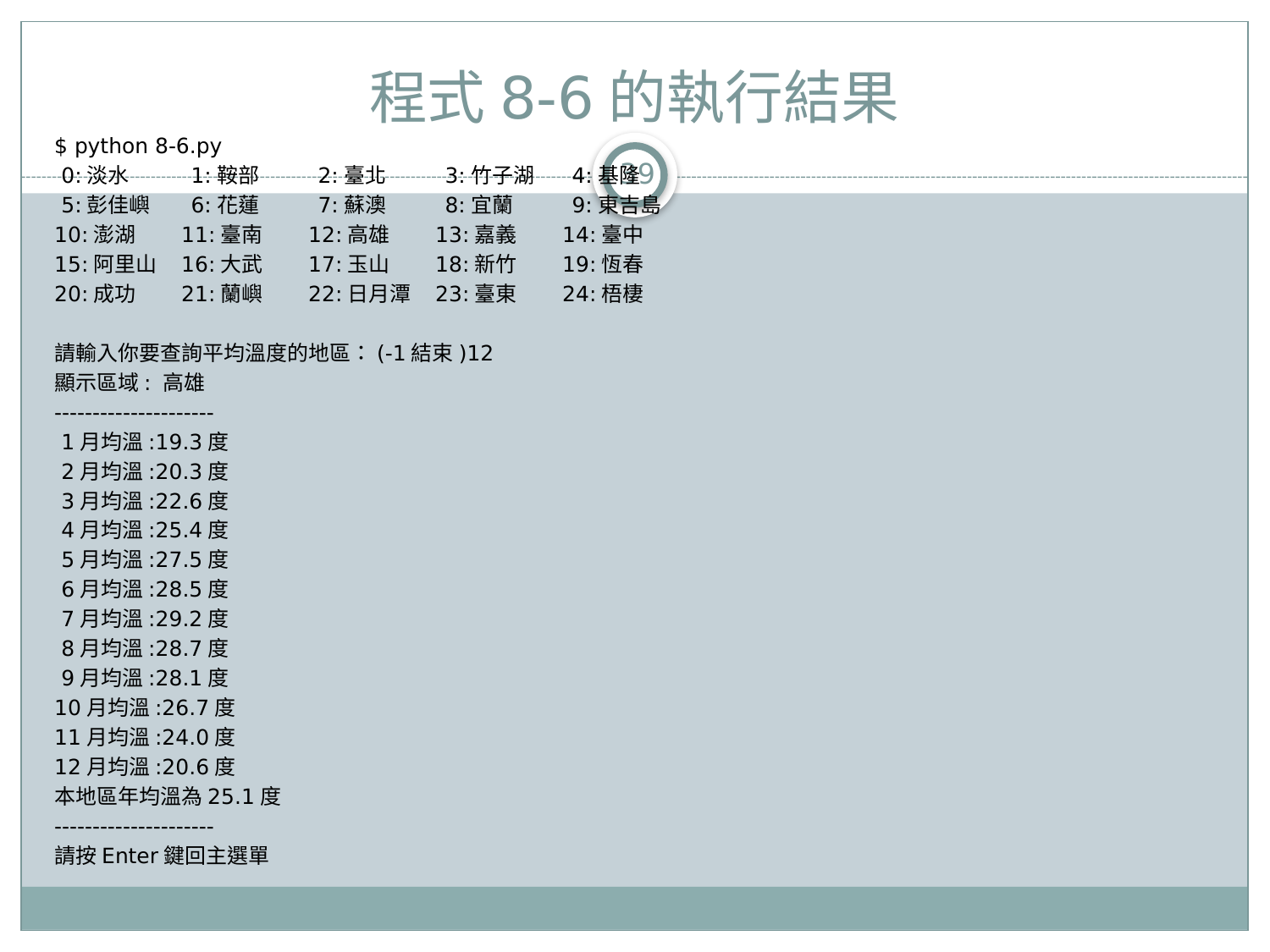

# 程式8-6的執行結果
$ python 8-6.py
 0:淡水	 1:鞍部	 2:臺北	 3:竹子湖	 4:基隆
 5:彭佳嶼	 6:花蓮	 7:蘇澳	 8:宜蘭	 9:東吉島
10:澎湖	11:臺南	12:高雄	13:嘉義	14:臺中
15:阿里山	16:大武	17:玉山	18:新竹	19:恆春
20:成功	21:蘭嶼	22:日月潭	23:臺東	24:梧棲

請輸入你要查詢平均溫度的地區：(-1結束)12
顯示區域: 高雄
---------------------
 1月均溫:19.3度
 2月均溫:20.3度
 3月均溫:22.6度
 4月均溫:25.4度
 5月均溫:27.5度
 6月均溫:28.5度
 7月均溫:29.2度
 8月均溫:28.7度
 9月均溫:28.1度
10月均溫:26.7度
11月均溫:24.0度
12月均溫:20.6度
本地區年均溫為25.1度
---------------------
請按Enter鍵回主選單

39